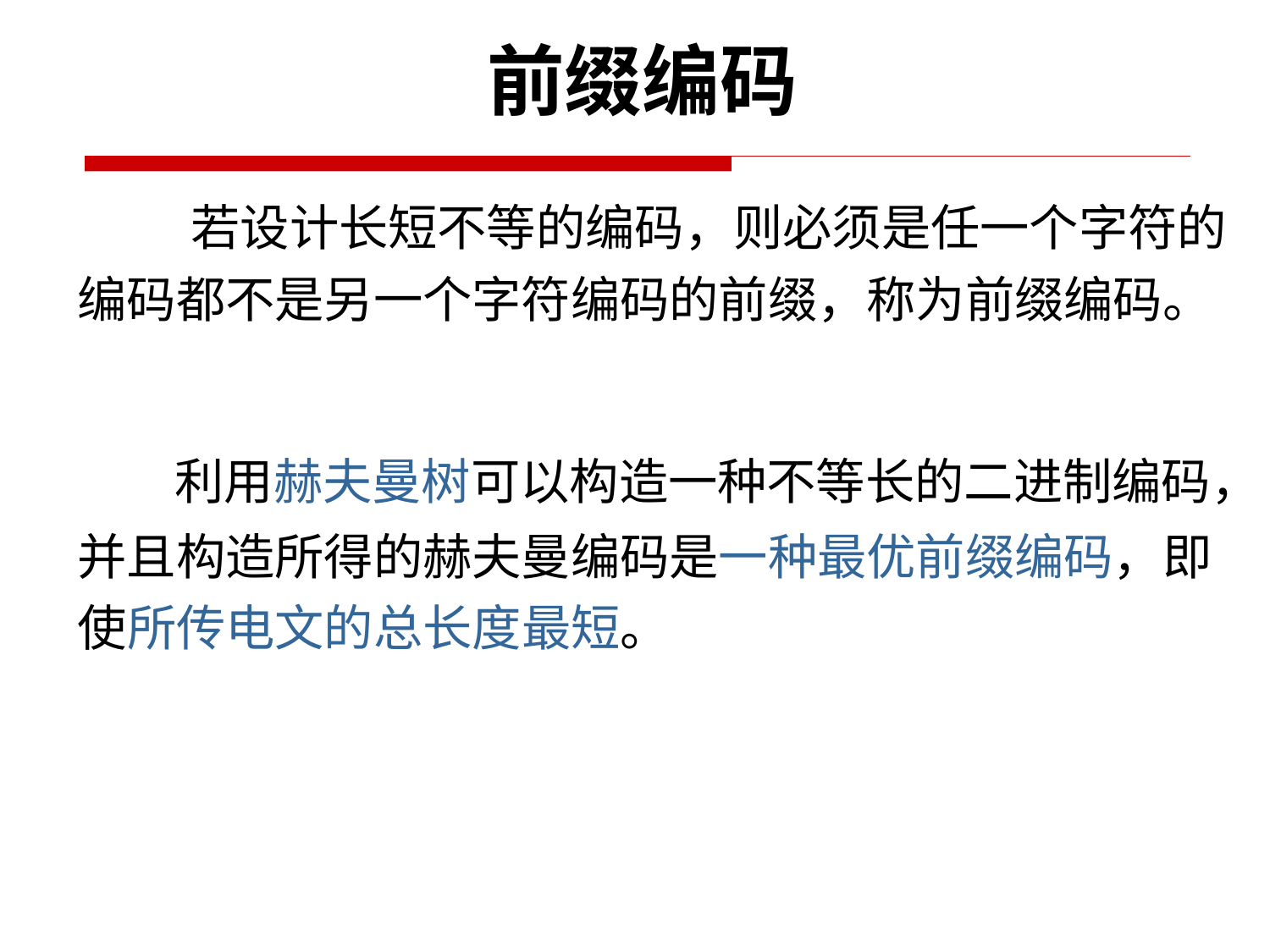

前缀编码
      若设计长短不等的编码，则必须是任一个字符的编码都不是另一个字符编码的前缀，称为前缀编码。
     利用赫夫曼树可以构造一种不等长的二进制编码，并且构造所得的赫夫曼编码是一种最优前缀编码，即使所传电文的总长度最短。